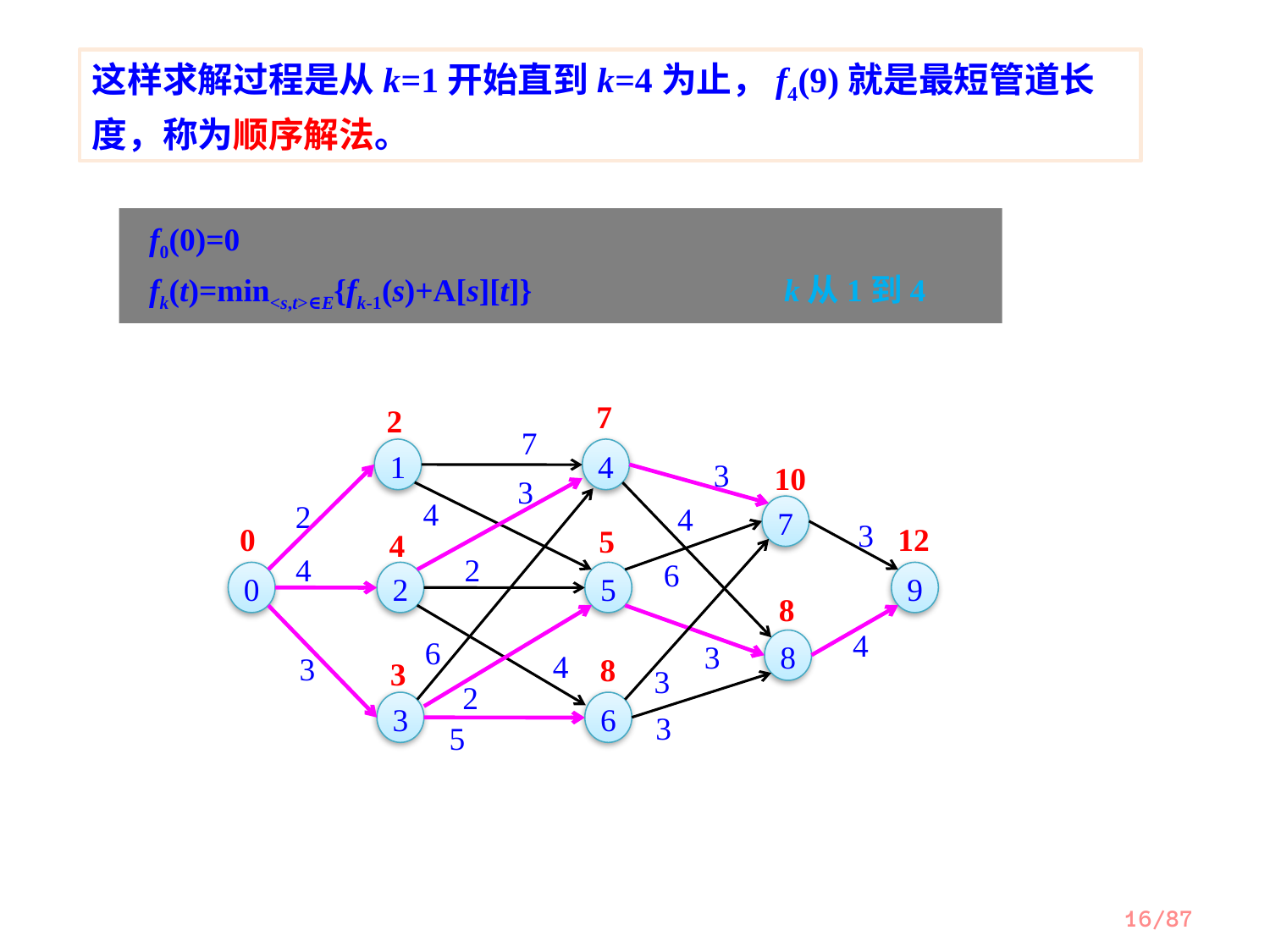

这样求解过程是从k=1开始直到k=4为止，f4(9)就是最短管道长度，称为顺序解法。
f0(0)=0
fk(t)=min<s,t>∈E{fk-1(s)+A[s][t]}		k从1到4
7
2
7
1
4
3
10

3

4
7
2
4
3
12
0

5
4

4
2
6
0
2
5
9

8

4
8
6
3
4
3
8
3
3

2
3
6
3

5
16/87